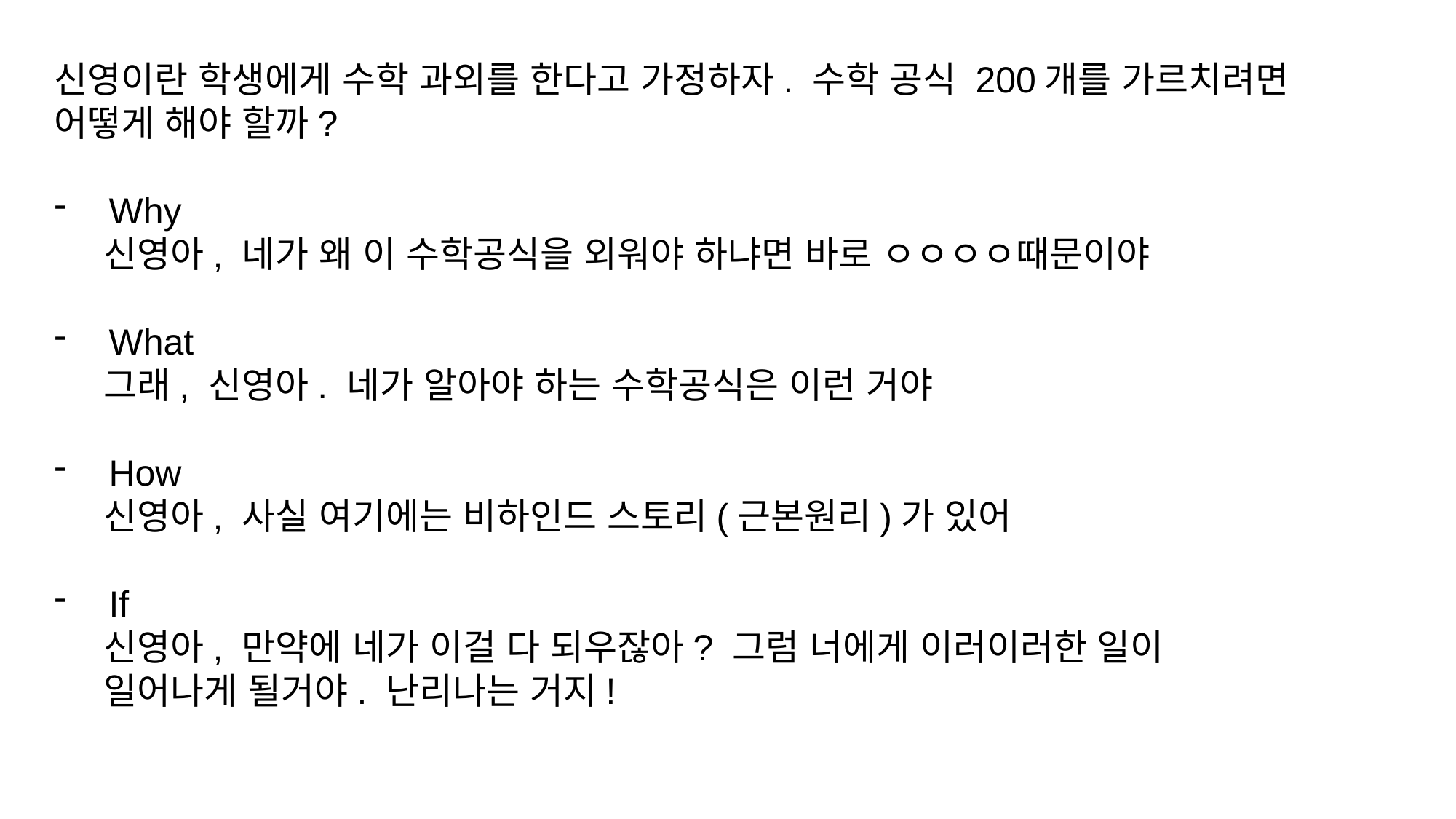

신영이란 학생에게 수학 과외를 한다고 가정하자. 수학 공식 200개를 가르치려면 어떻게 해야 할까?

Why
    신영아, 네가 왜 이 수학공식을 외워야 하냐면 바로 ㅇㅇㅇㅇ때문이야

What
    그래, 신영아. 네가 알아야 하는 수학공식은 이런 거야

How
    신영아, 사실 여기에는 비하인드 스토리(근본원리)가 있어

If
    신영아, 만약에 네가 이걸 다 되우잖아? 그럼 너에게 이러이러한 일이
    일어나게 될거야. 난리나는 거지!